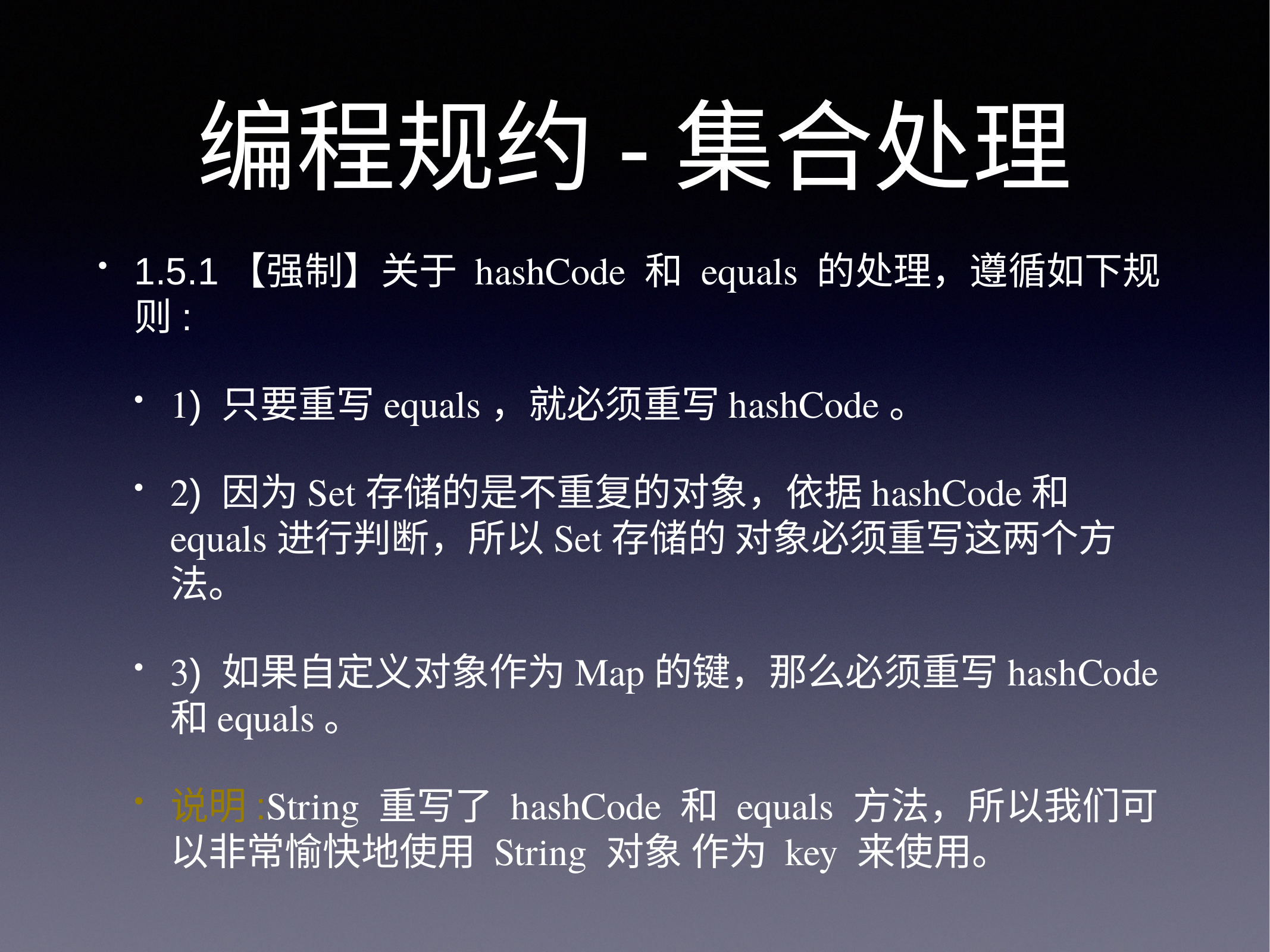

# 编程规约-集合处理
1.5.1【强制】关于 hashCode 和 equals 的处理，遵循如下规则:
1) 只要重写equals，就必须重写hashCode。
2) 因为Set存储的是不重复的对象，依据hashCode和equals进行判断，所以Set存储的 对象必须重写这两个方法。
3) 如果自定义对象作为Map的键，那么必须重写hashCode和equals。
说明:String 重写了 hashCode 和 equals 方法，所以我们可以非常愉快地使用 String 对象 作为 key 来使用。